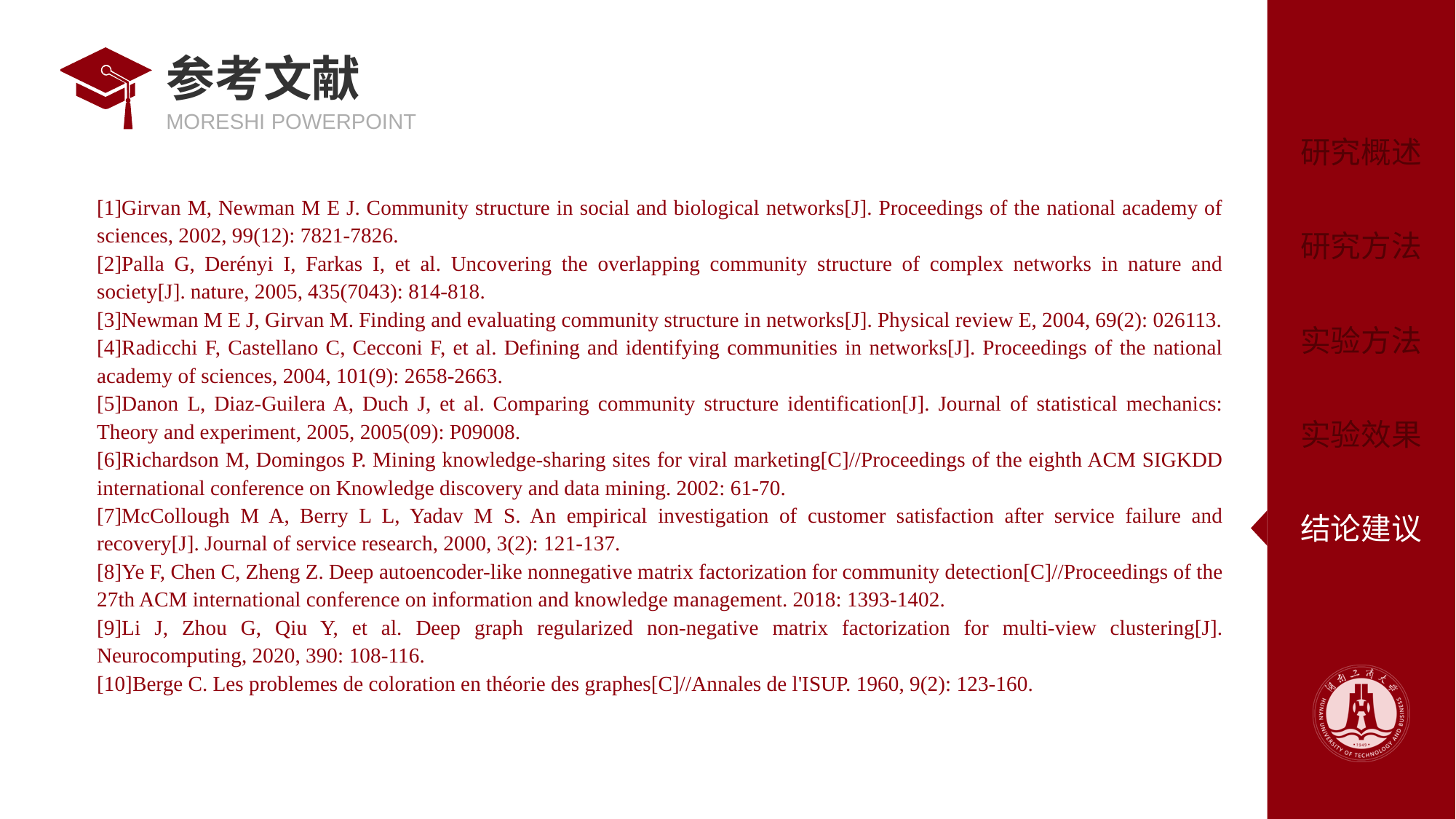

# 参考文献
[1]Girvan M, Newman M E J. Community structure in social and biological networks[J]. Proceedings of the national academy of sciences, 2002, 99(12): 7821-7826.
[2]Palla G, Derényi I, Farkas I, et al. Uncovering the overlapping community structure of complex networks in nature and society[J]. nature, 2005, 435(7043): 814-818.
[3]Newman M E J, Girvan M. Finding and evaluating community structure in networks[J]. Physical review E, 2004, 69(2): 026113.
[4]Radicchi F, Castellano C, Cecconi F, et al. Defining and identifying communities in networks[J]. Proceedings of the national academy of sciences, 2004, 101(9): 2658-2663.
[5]Danon L, Diaz-Guilera A, Duch J, et al. Comparing community structure identification[J]. Journal of statistical mechanics: Theory and experiment, 2005, 2005(09): P09008.
[6]Richardson M, Domingos P. Mining knowledge-sharing sites for viral marketing[C]//Proceedings of the eighth ACM SIGKDD international conference on Knowledge discovery and data mining. 2002: 61-70.
[7]McCollough M A, Berry L L, Yadav M S. An empirical investigation of customer satisfaction after service failure and recovery[J]. Journal of service research, 2000, 3(2): 121-137.
[8]Ye F, Chen C, Zheng Z. Deep autoencoder-like nonnegative matrix factorization for community detection[C]//Proceedings of the 27th ACM international conference on information and knowledge management. 2018: 1393-1402.
[9]Li J, Zhou G, Qiu Y, et al. Deep graph regularized non-negative matrix factorization for multi-view clustering[J]. Neurocomputing, 2020, 390: 108-116.
[10]Berge C. Les problemes de coloration en théorie des graphes[C]//Annales de l'ISUP. 1960, 9(2): 123-160.